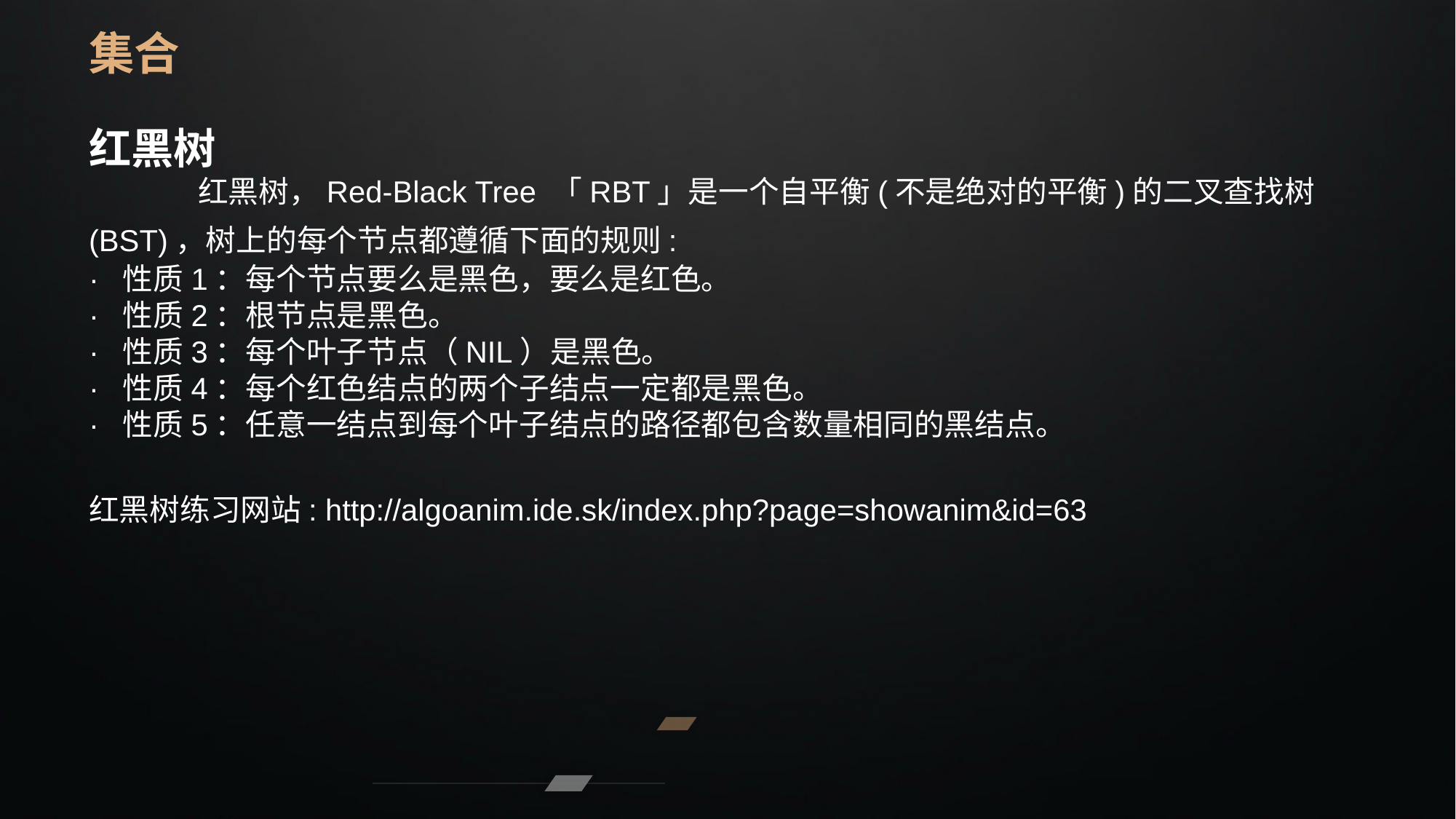

集合
红黑树
	红黑树，Red-Black Tree 「RBT」是一个自平衡(不是绝对的平衡)的二叉查找树(BST)，树上的每个节点都遵循下面的规则:
·  性质1：每个节点要么是黑色，要么是红色。
·  性质2：根节点是黑色。
·  性质3：每个叶子节点（NIL）是黑色。
·  性质4：每个红色结点的两个子结点一定都是黑色。
·  性质5：任意一结点到每个叶子结点的路径都包含数量相同的黑结点。

红黑树练习网站: http://algoanim.ide.sk/index.php?page=showanim&id=63